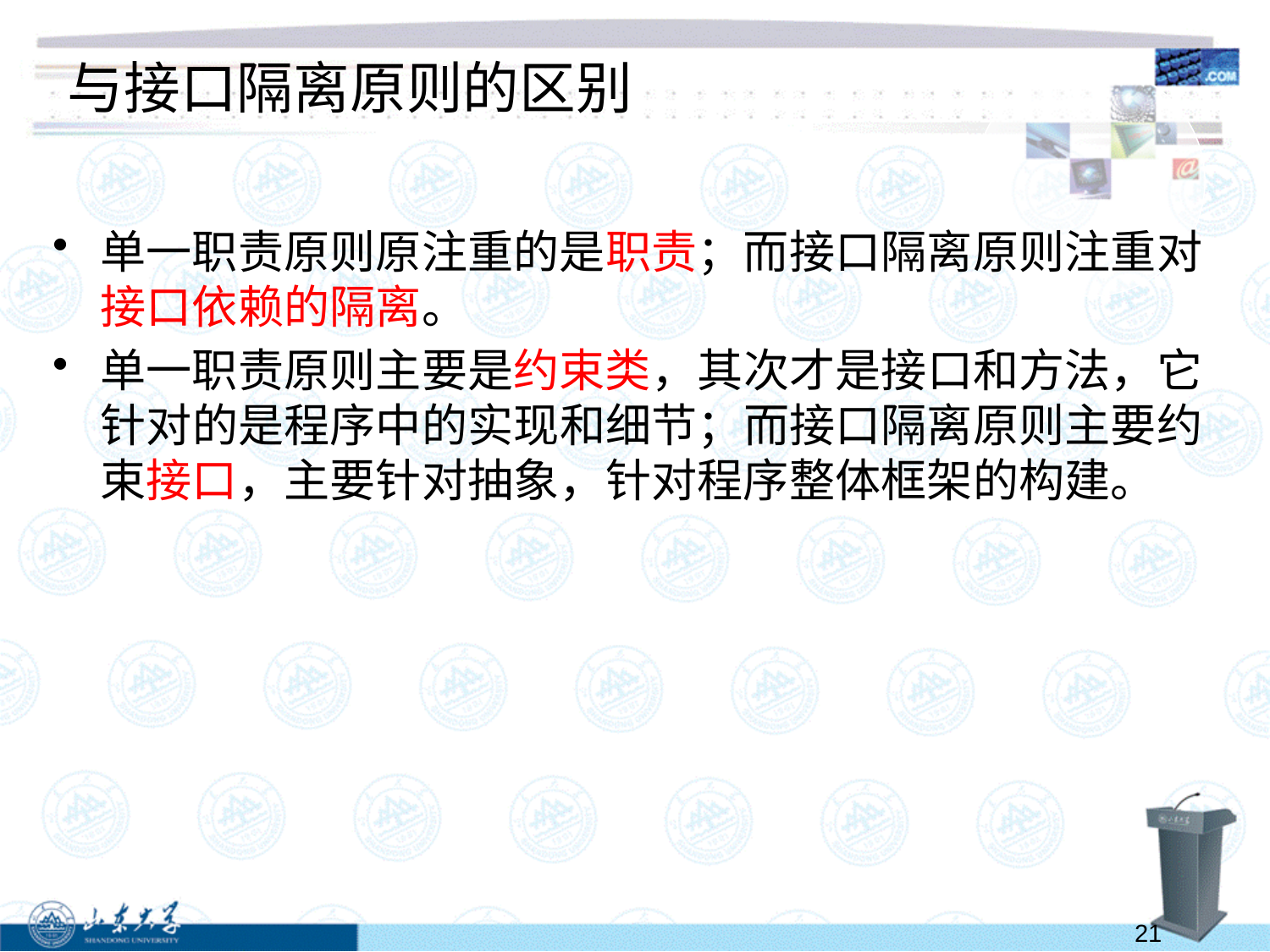

# 与接口隔离原则的区别
单一职责原则原注重的是职责；而接口隔离原则注重对接口依赖的隔离。
单一职责原则主要是约束类，其次才是接口和方法，它针对的是程序中的实现和细节；而接口隔离原则主要约束接口，主要针对抽象，针对程序整体框架的构建。
21